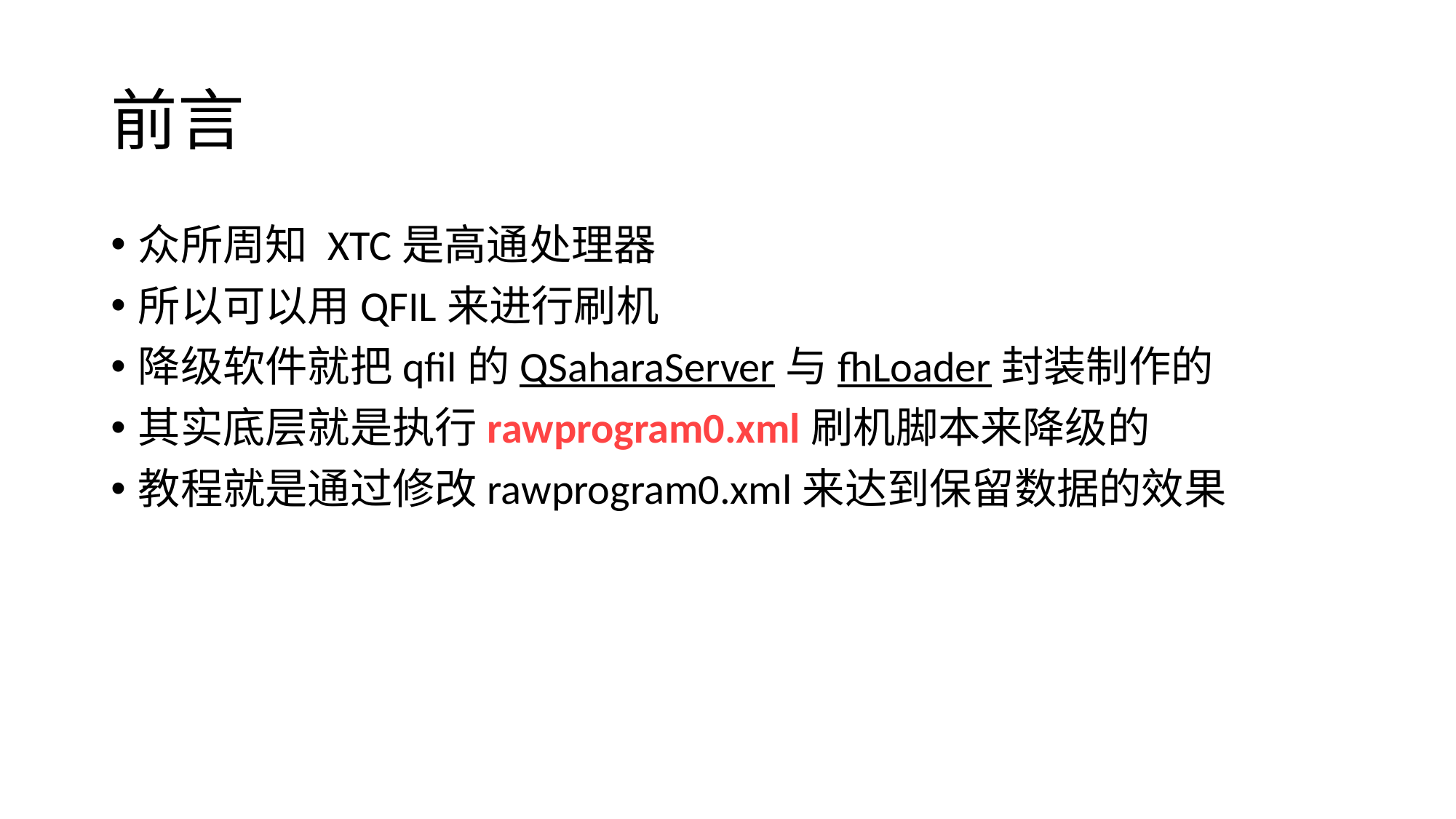

# 前言
众所周知 XTC是高通处理器
所以可以用QFIL来进行刷机
降级软件就把qfil的QSaharaServer与fhLoader封装制作的
其实底层就是执行rawprogram0.xml刷机脚本来降级的
教程就是通过修改rawprogram0.xml来达到保留数据的效果